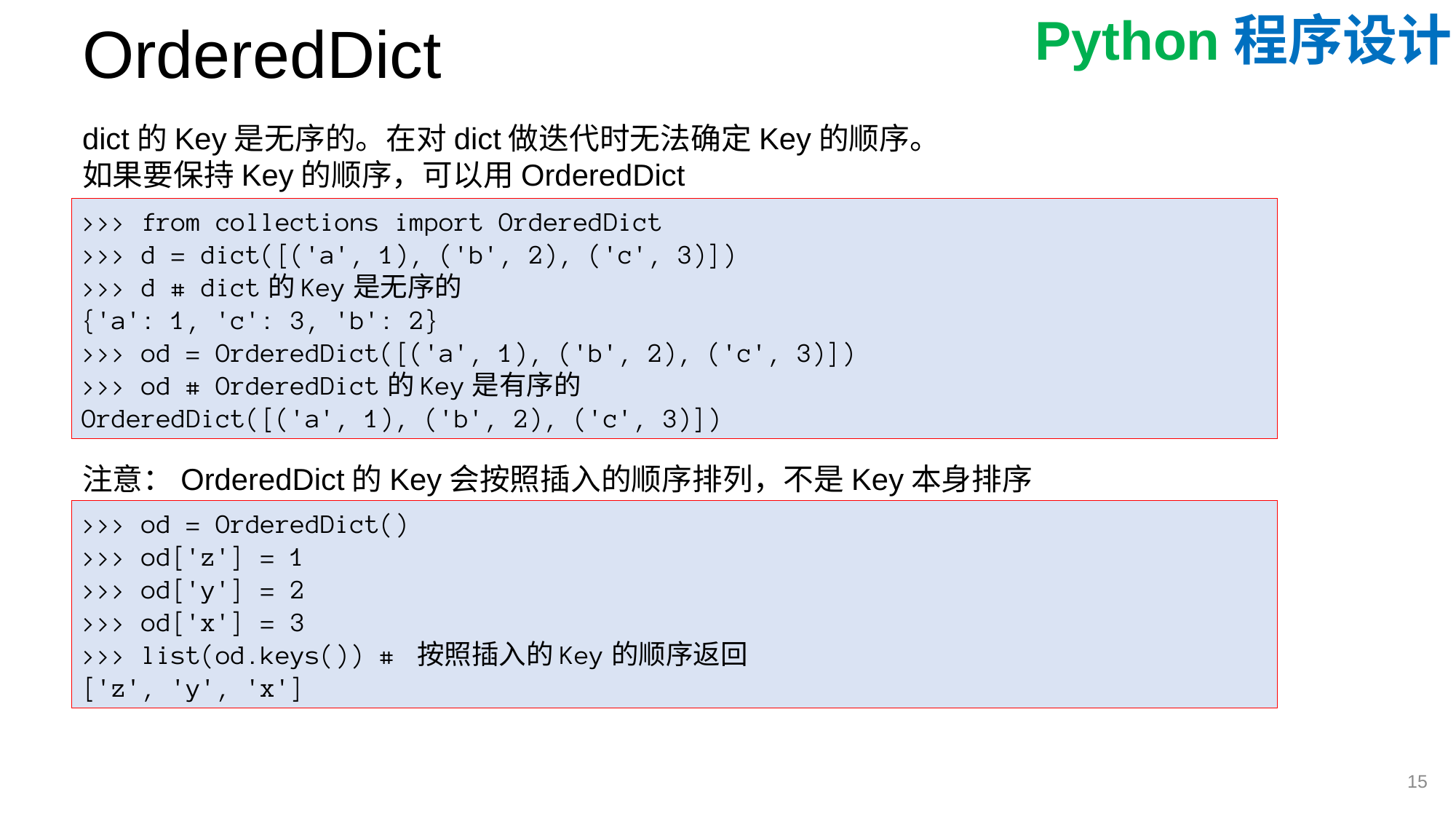

# OrderedDict
dict的Key是无序的。在对dict做迭代时无法确定Key的顺序。
如果要保持Key的顺序，可以用OrderedDict
>>> from collections import OrderedDict
>>> d = dict([('a', 1), ('b', 2), ('c', 3)])
>>> d # dict的Key是无序的
{'a': 1, 'c': 3, 'b': 2}
>>> od = OrderedDict([('a', 1), ('b', 2), ('c', 3)])
>>> od # OrderedDict的Key是有序的
OrderedDict([('a', 1), ('b', 2), ('c', 3)])
注意：OrderedDict的Key会按照插入的顺序排列，不是Key本身排序
>>> od = OrderedDict()
>>> od['z'] = 1
>>> od['y'] = 2
>>> od['x'] = 3
>>> list(od.keys()) # 按照插入的Key的顺序返回
['z', 'y', 'x']
15